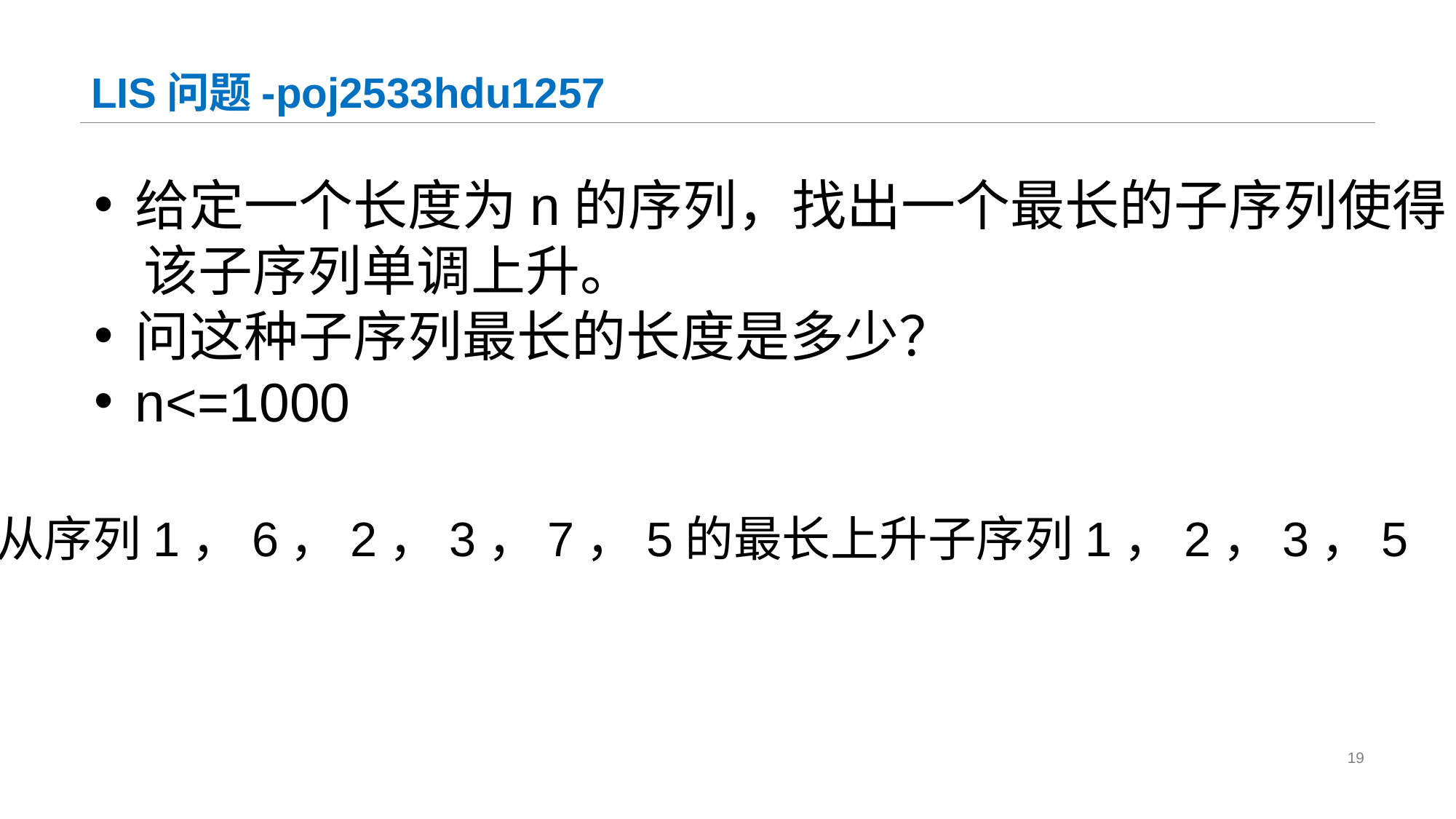

# LIS问题-poj2533hdu1257
给定一个长度为n的序列，找出一个最长的子序列使得
   该子序列单调上升。
问这种子序列最长的长度是多少？
n<=1000
从序列1，6，2，3，7，5的最长上升子序列1，2，3，5
19